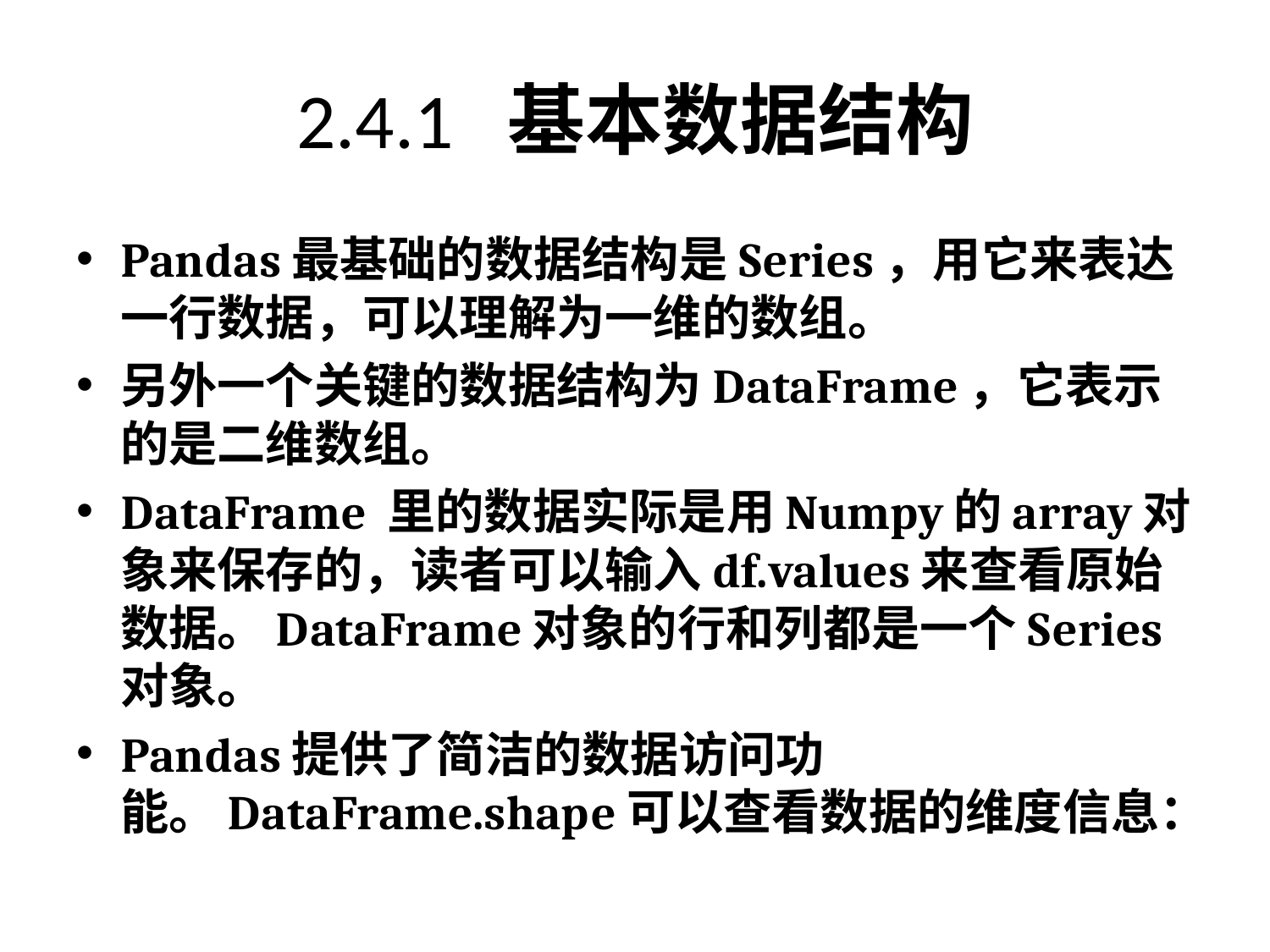

# 2.4.1  基本数据结构
Pandas最基础的数据结构是Series，用它来表达一行数据，可以理解为一维的数组。
另外一个关键的数据结构为DataFrame，它表示的是二维数组。
DataFrame 里的数据实际是用Numpy的array对象来保存的，读者可以输入df.values来查看原始数据。DataFrame对象的行和列都是一个Series对象。
Pandas提供了简洁的数据访问功能。DataFrame.shape可以查看数据的维度信息：